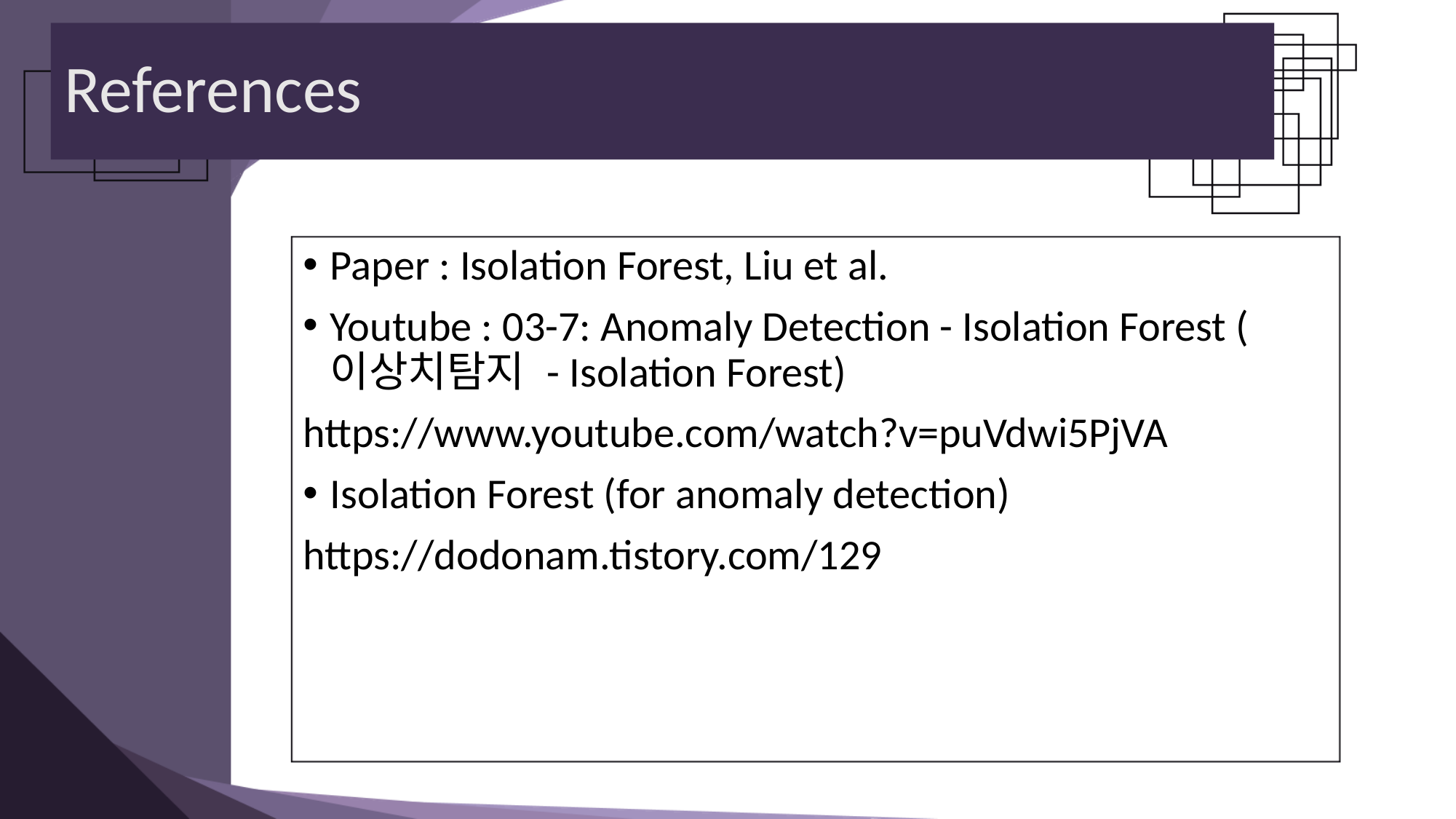

# References

Paper : Isolation Forest, Liu et al.
Youtube : 03-7: Anomaly Detection - Isolation Forest (이상치탐지 - Isolation Forest)
https://www.youtube.com/watch?v=puVdwi5PjVA
Isolation Forest (for anomaly detection)
https://dodonam.tistory.com/129